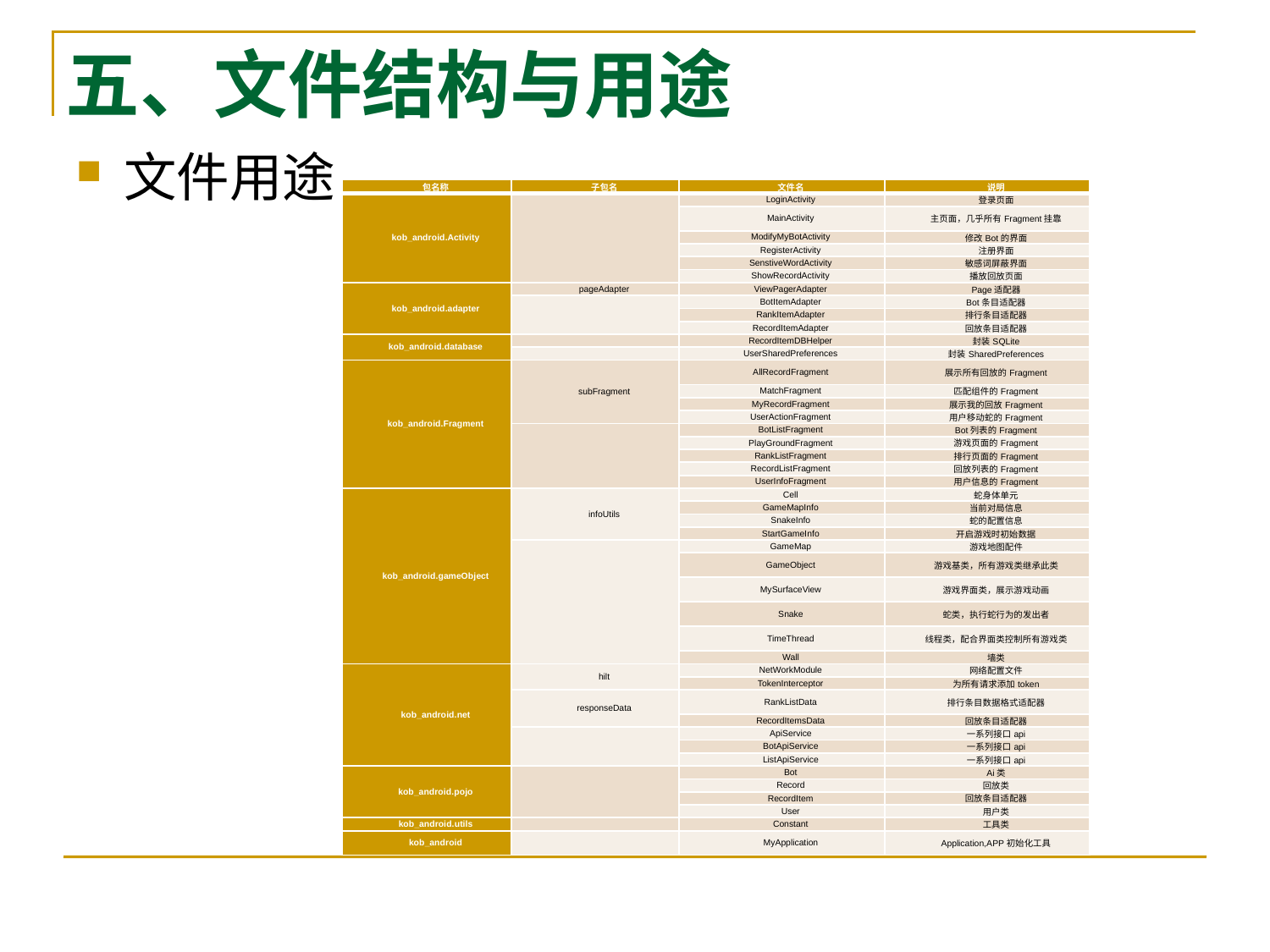

# 五、文件结构与用途
文件用途
| 包名称 | 子包名 | 文件名 | 说明 |
| --- | --- | --- | --- |
| kob\_android.Activity |  | LoginActivity | 登录页面 |
|  |  | MainActivity | 主页面，几乎所有Fragment挂靠 |
|  |  | ModifyMyBotActivity | 修改Bot的界面 |
|  |  | RegisterActivity | 注册界面 |
|  |  | SenstiveWordActivity | 敏感词屏蔽界面 |
|  |  | ShowRecordActivity | 播放回放页面 |
| kob\_android.adapter | pageAdapter | ViewPagerAdapter | Page适配器 |
|  |  | BotItemAdapter | Bot条目适配器 |
|  |  | RankItemAdapter | 排行条目适配器 |
|  |  | RecordItemAdapter | 回放条目适配器 |
| kob\_android.database |  | RecordItemDBHelper | 封装SQLite |
|  |  | UserSharedPreferences | 封装SharedPreferences |
| kob\_android.Fragment | subFragment | AllRecordFragment | 展示所有回放的Fragment |
|  |  | MatchFragment | 匹配组件的Fragment |
|  |  | MyRecordFragment | 展示我的回放Fragment |
|  |  | UserActionFragment | 用户移动蛇的Fragment |
|  |  | BotListFragment | Bot列表的Fragment |
|  |  | PlayGroundFragment | 游戏页面的Fragment |
|  |  | RankListFragment | 排行页面的Fragment |
|  |  | RecordListFragment | 回放列表的Fragment |
|  |  | UserInfoFragment | 用户信息的Fragment |
| kob\_android.gameObject | infoUtils | Cell | 蛇身体单元 |
|  |  | GameMapInfo | 当前对局信息 |
|  |  | SnakeInfo | 蛇的配置信息 |
|  |  | StartGameInfo | 开启游戏时初始数据 |
|  |  | GameMap | 游戏地图配件 |
|  |  | GameObject | 游戏基类，所有游戏类继承此类 |
|  |  | MySurfaceView | 游戏界面类，展示游戏动画 |
|  |  | Snake | 蛇类，执行蛇行为的发出者 |
|  |  | TimeThread | 线程类，配合界面类控制所有游戏类 |
|  |  | Wall | 墙类 |
| kob\_android.net | hilt | NetWorkModule | 网络配置文件 |
|  |  | TokenInterceptor | 为所有请求添加token |
|  | responseData | RankListData | 排行条目数据格式适配器 |
|  |  | RecordItemsData | 回放条目适配器 |
|  |  | ApiService | 一系列接口api |
|  |  | BotApiService | 一系列接口api |
|  |  | ListApiService | 一系列接口api |
| kob\_android.pojo |  | Bot | Ai类 |
|  |  | Record | 回放类 |
|  |  | RecordItem | 回放条目适配器 |
|  |  | User | 用户类 |
| kob\_android.utils |  | Constant | 工具类 |
| kob\_android |  | MyApplication | Application,APP初始化工具 |